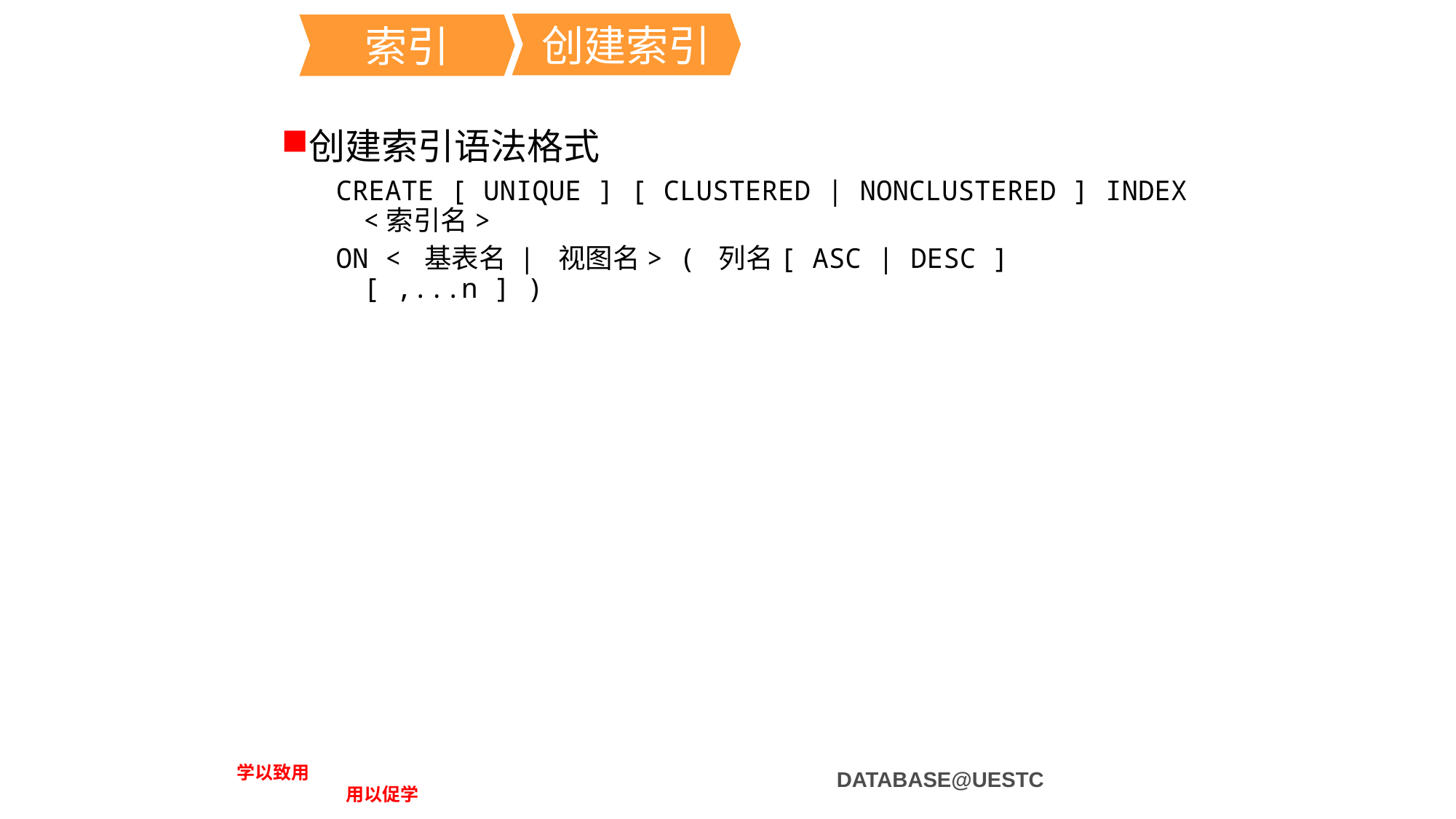

创建索引
索引
创建索引语法格式
CREATE [ UNIQUE ] [ CLUSTERED | NONCLUSTERED ] INDEX <索引名>
ON < 基表名 | 视图名> ( 列名[ ASC | DESC ] [ ,...n ] )

学以致用
	用以促学
DATABASE@UESTC